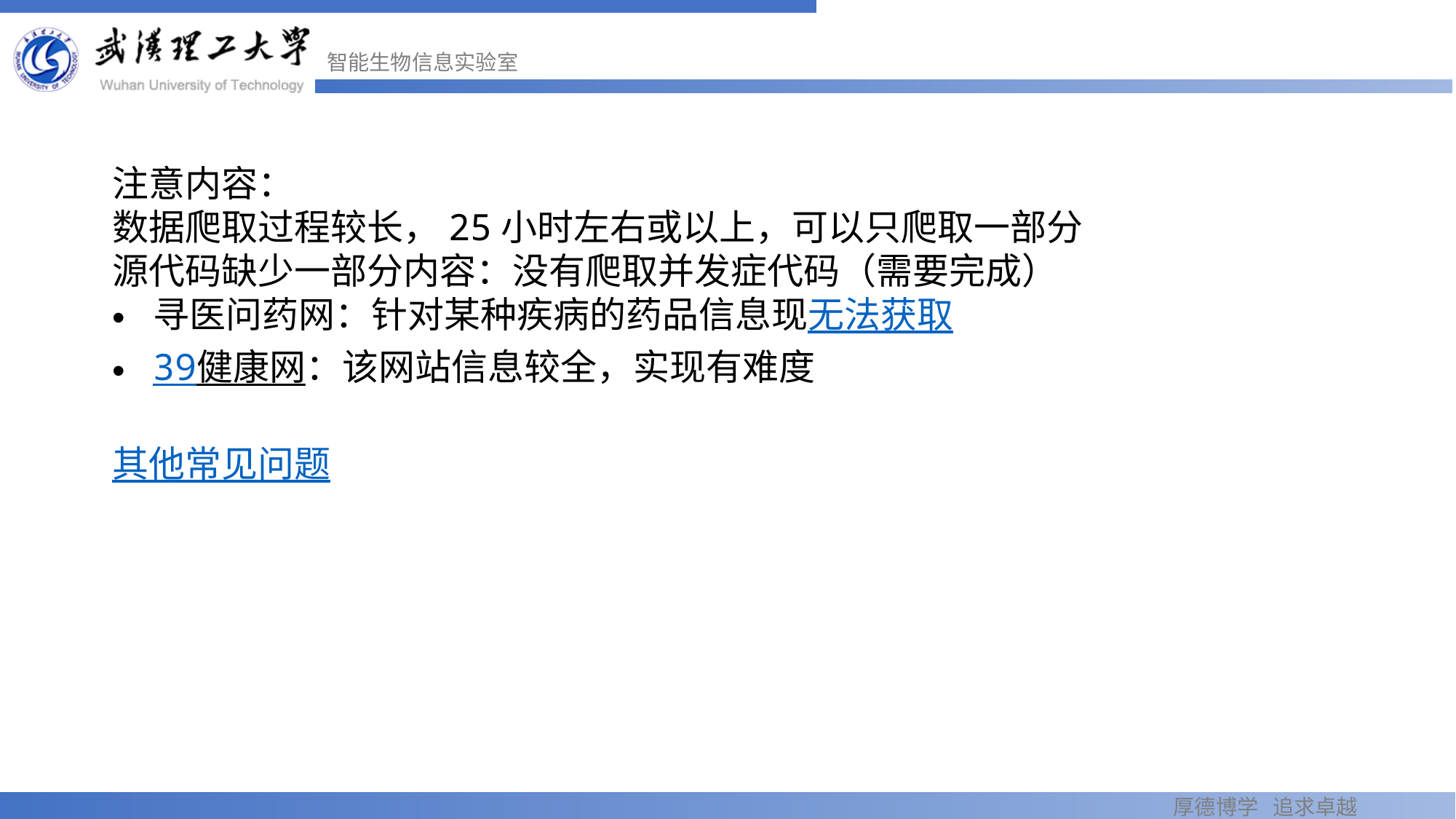

注意内容：
数据爬取过程较长，25小时左右或以上，可以只爬取一部分
源代码缺少一部分内容：没有爬取并发症代码（需要完成）
寻医问药网：针对某种疾病的药品信息现无法获取
39健康网：该网站信息较全，实现有难度

其他常见问题